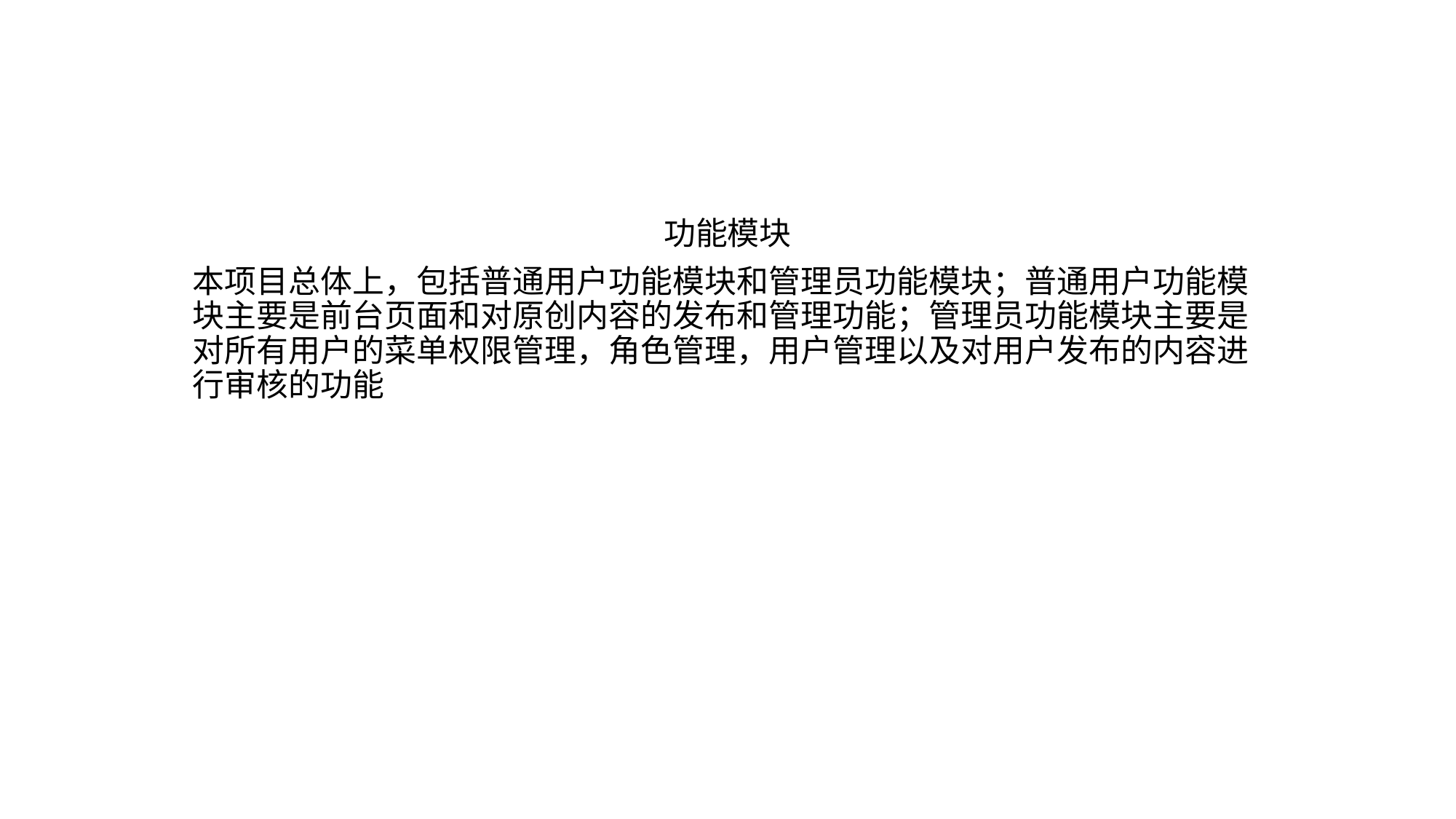

功能模块
本项目总体上，包括普通用户功能模块和管理员功能模块；普通用户功能模块主要是前台页面和对原创内容的发布和管理功能；管理员功能模块主要是对所有用户的菜单权限管理，角色管理，用户管理以及对用户发布的内容进行审核的功能